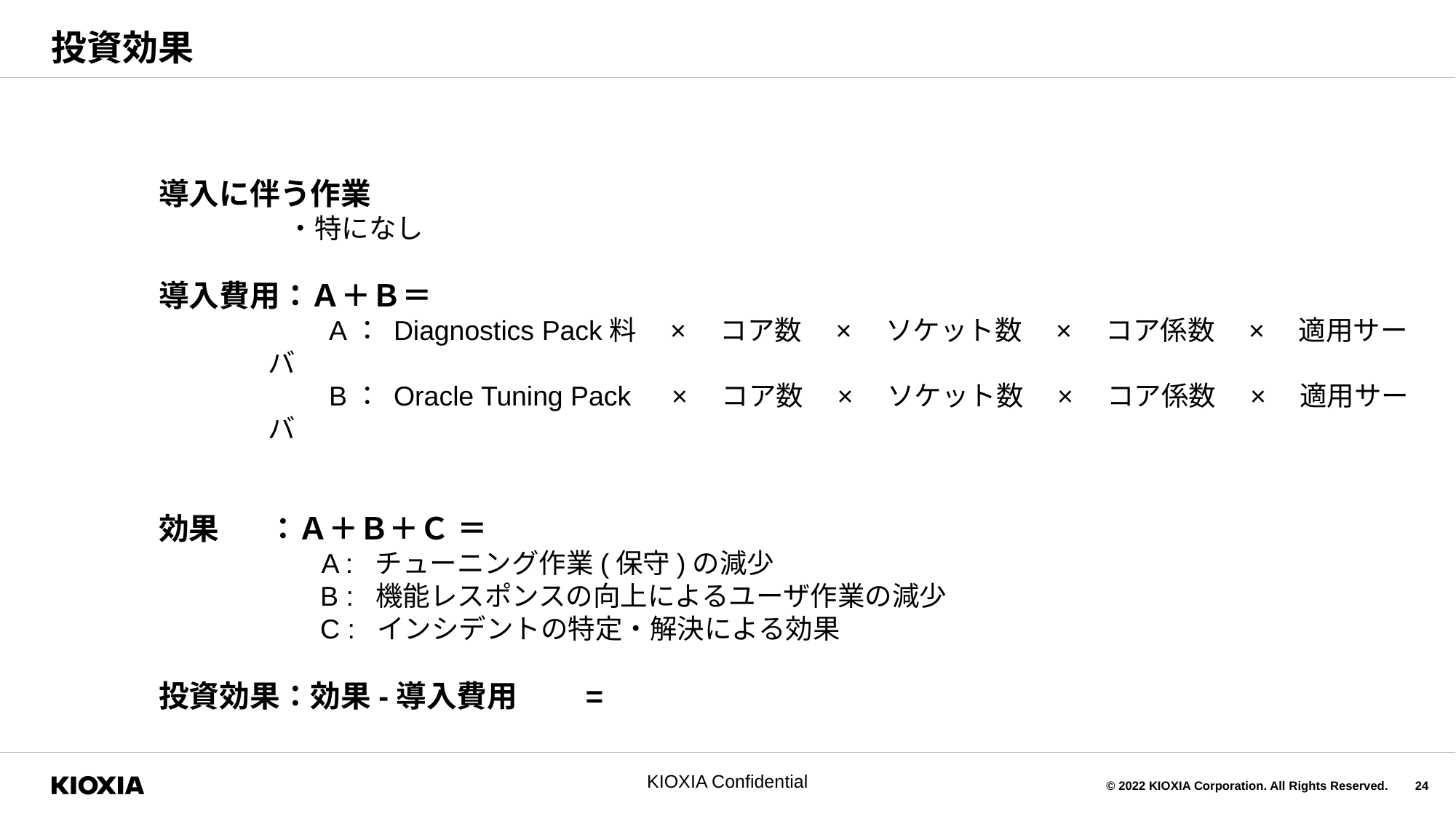

# 投資効果
導入に伴う作業
　　            ・特になし

導入費用：Ａ＋Ｂ＝
　　A： Diagnostics Pack料　×　コア数　×　ソケット数　×　コア係数　×　適用サーバ
　　B： Oracle Tuning Pack　×　コア数　×　ソケット数　×　コア係数　×　適用サーバ

効果       ：Ａ＋Ｂ＋Ｃ ＝
       A :  チューニング作業(保守)の減少
　   B :  機能レスポンスの向上によるユーザ作業の減少
　   C :  インシデントの特定・解決による効果

投資効果：効果-導入費用　　=

KIOXIA Confidential